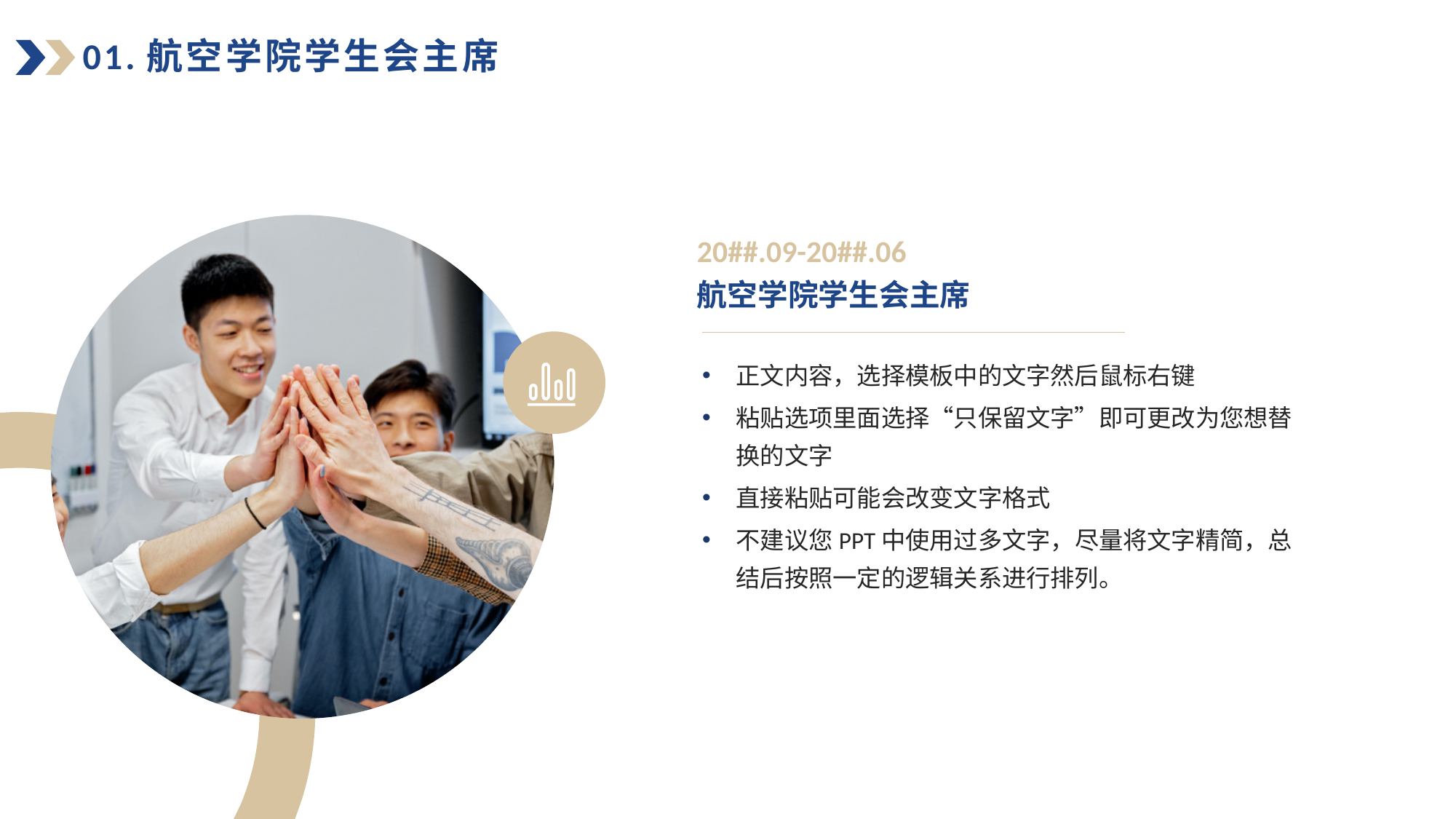

# 01.航空学院学生会主席

20##.09-20##.06
航空学院学生会主席

正文内容，选择模板中的文字然后鼠标右键
粘贴选项里面选择“只保留文字”即可更改为您想替换的文字
直接粘贴可能会改变文字格式
不建议您PPT中使用过多文字，尽量将文字精简，总结后按照一定的逻辑关系进行排列。